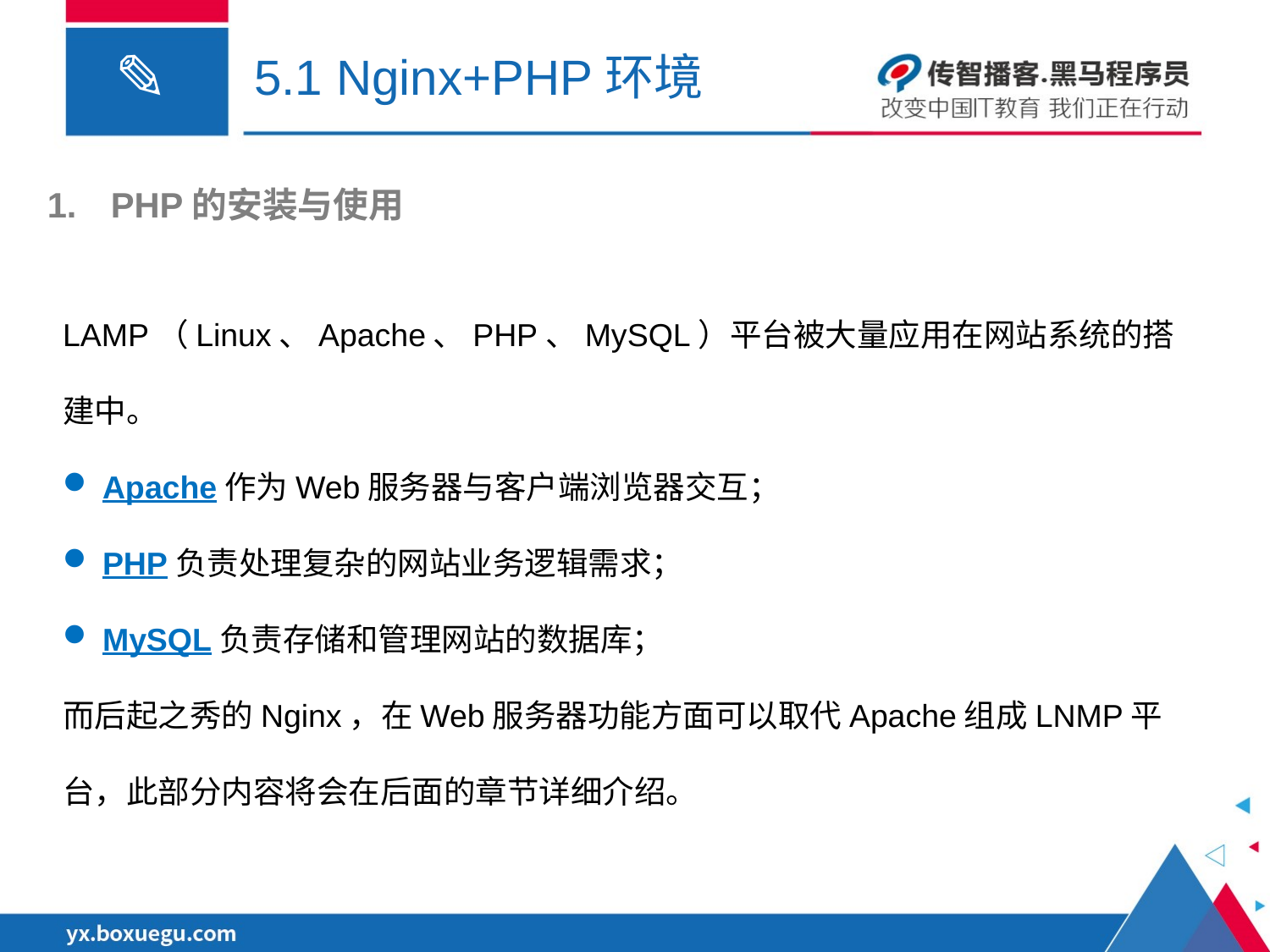

# 5.1 Nginx+PHP环境
PHP的安装与使用
LAMP（Linux、Apache、PHP、MySQL）平台被大量应用在网站系统的搭建中。
Apache作为Web服务器与客户端浏览器交互；
PHP负责处理复杂的网站业务逻辑需求；
MySQL负责存储和管理网站的数据库；
而后起之秀的Nginx，在Web服务器功能方面可以取代Apache组成LNMP平台，此部分内容将会在后面的章节详细介绍。